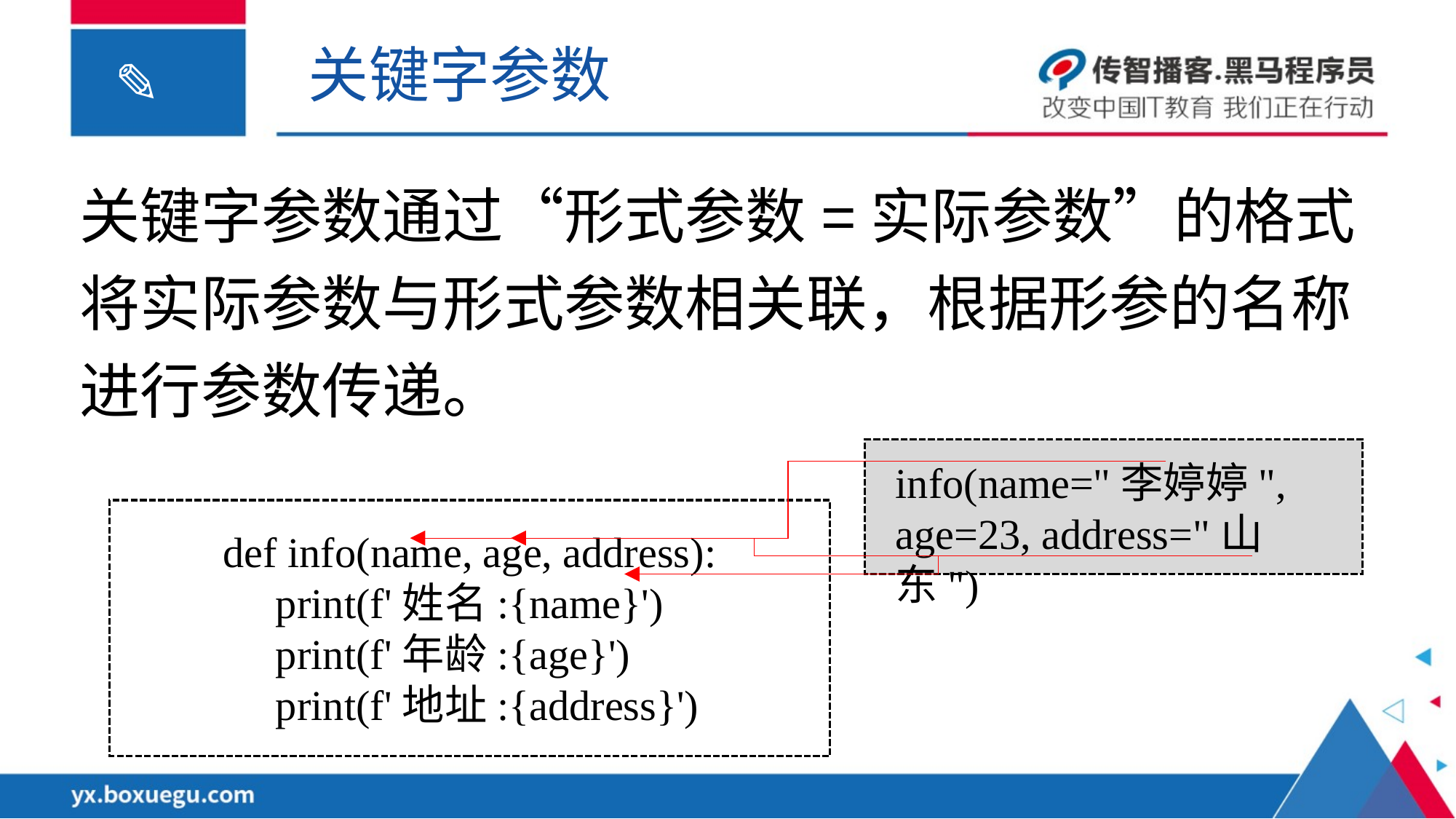

关键字参数
关键字参数通过“形式参数=实际参数”的格式将实际参数与形式参数相关联，根据形参的名称进行参数传递。

info(name="李婷婷", age=23, address="山东")

def info(name, age, address):
     print(f'姓名:{name}')
     print(f'年龄:{age}')
     print(f'地址:{address}')